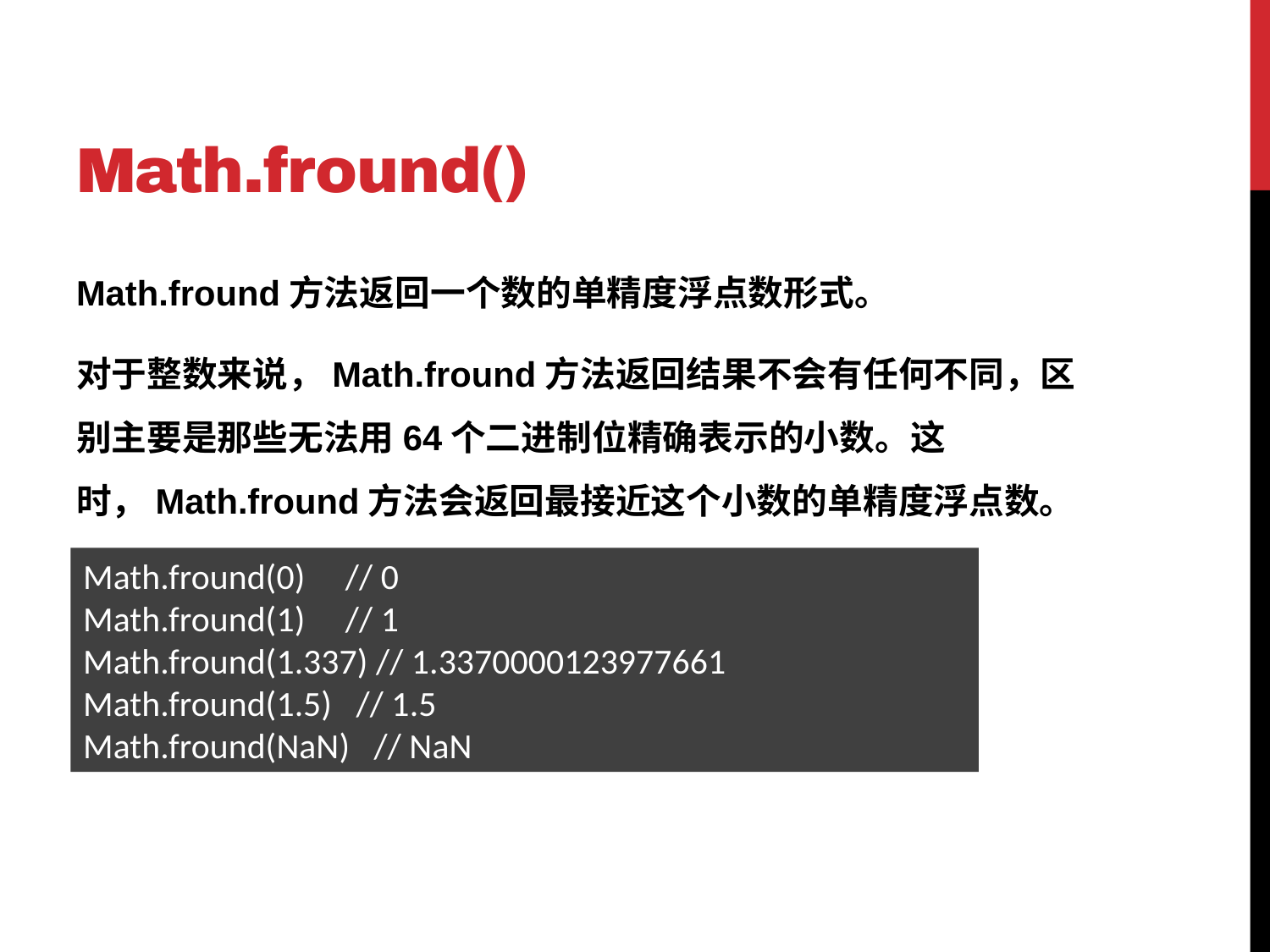

# Math.fround()
Math.fround方法返回一个数的单精度浮点数形式。
对于整数来说，Math.fround方法返回结果不会有任何不同，区别主要是那些无法用64个二进制位精确表示的小数。这时，Math.fround方法会返回最接近这个小数的单精度浮点数。

Math.fround(0)     // 0
Math.fround(1)     // 1
Math.fround(1.337) // 1.3370000123977661
Math.fround(1.5)   // 1.5
Math.fround(NaN)   // NaN